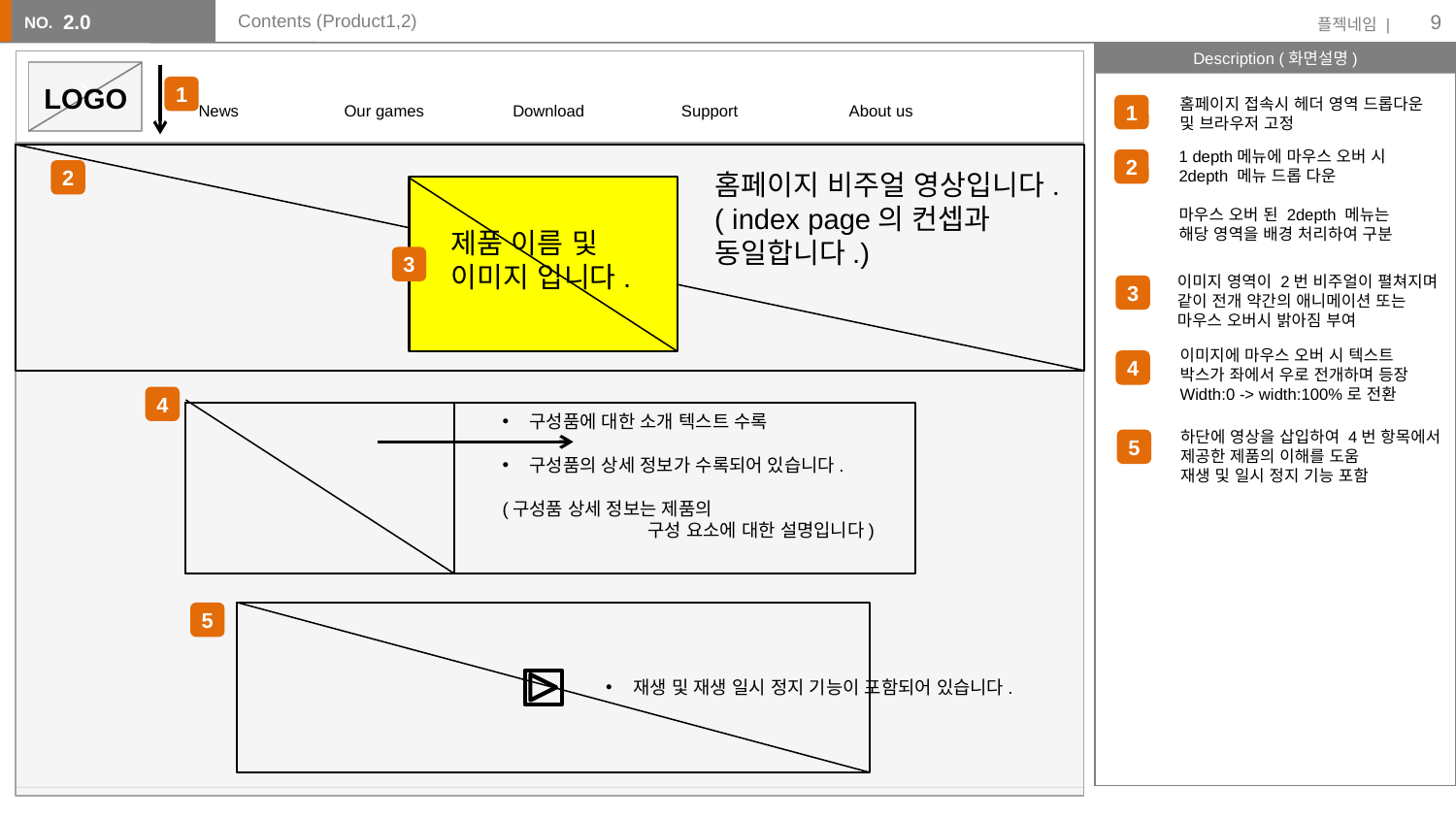

9
2.0
# Contents (Product1,2)

`
`
LOGO
1
홈페이지 접속시 헤더 영역 드롭다운
및 브라우저 고정
News 	Our games 	     Download 	          Support 	               About us
1
1 depth메뉴에 마우스 오버 시
2depth 메뉴 드롭 다운

마우스 오버 된 2depth 메뉴는
해당 영역을 배경 처리하여 구분
`

2
2
홈페이지 비주얼 영상입니다.
( index page의 컨셉과 동일합니다.)

제품 이름 및
이미지 입니다.
3
이미지 영역이 2번 비주얼이 펼쳐지며
같이 전개 약간의 애니메이션 또는
마우스 오버시 밝아짐 부여
3
이미지에 마우스 오버 시 텍스트
박스가 좌에서 우로 전개하며 등장
Width:0 -> width:100%로 전환
4
4

구성품에 대한 소개 텍스트 수록

구성품의 상세 정보가 수록되어 있습니다.

(구성품 상세 정보는 제품의
	구성 요소에 대한 설명입니다)

하단에 영상을 삽입하여 4번 항목에서
제공한 제품의 이해를 도움
재생 및 일시 정지 기능 포함
5

5

재생 및 재생 일시 정지 기능이 포함되어 있습니다.